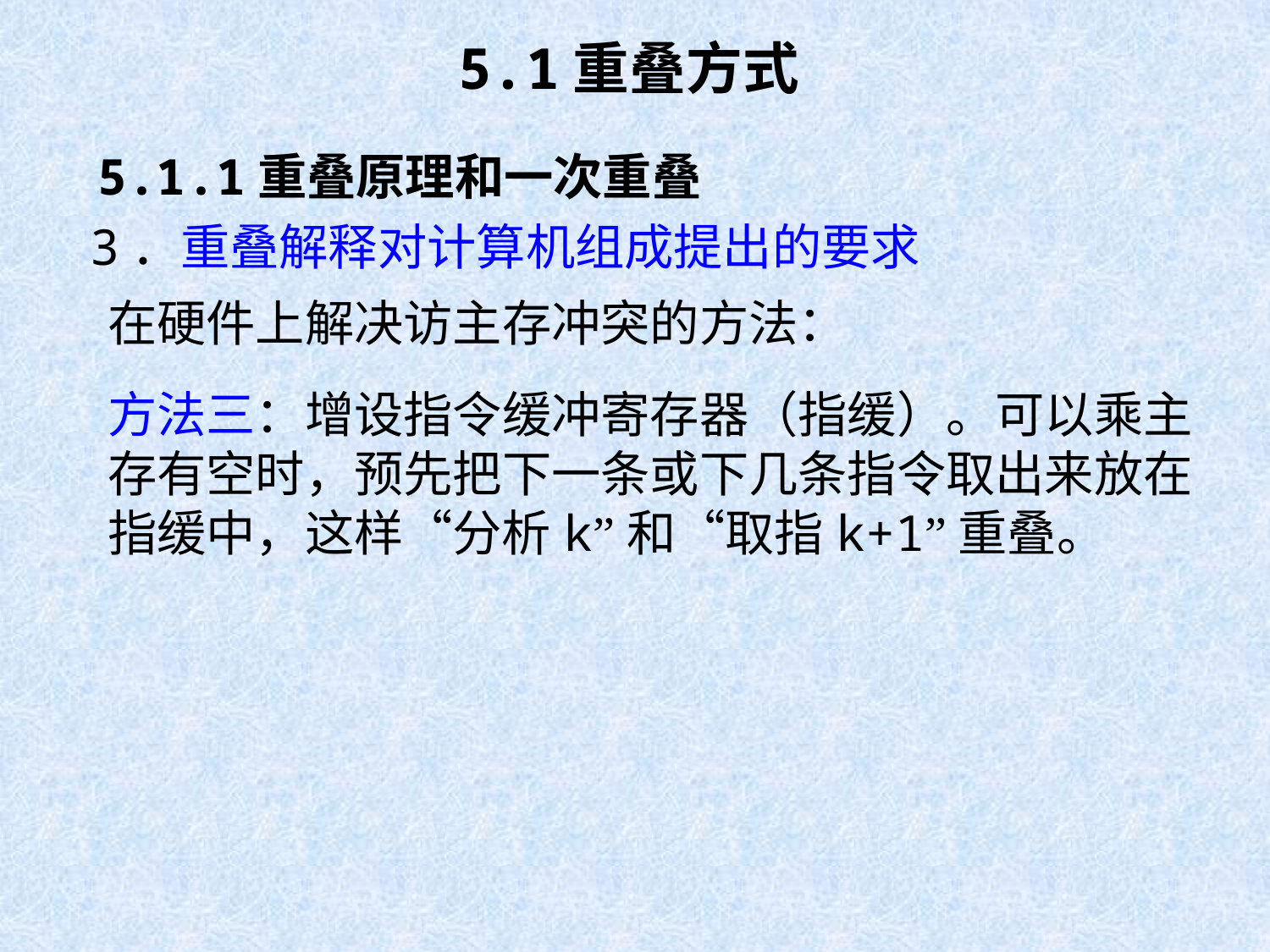

# 5.1重叠方式
5.1.1重叠原理和一次重叠
3．重叠解释对计算机组成提出的要求
在硬件上解决访主存冲突的方法：
方法三：增设指令缓冲寄存器（指缓）。可以乘主存有空时，预先把下一条或下几条指令取出来放在指缓中，这样“分析k”和“取指k+1”重叠。